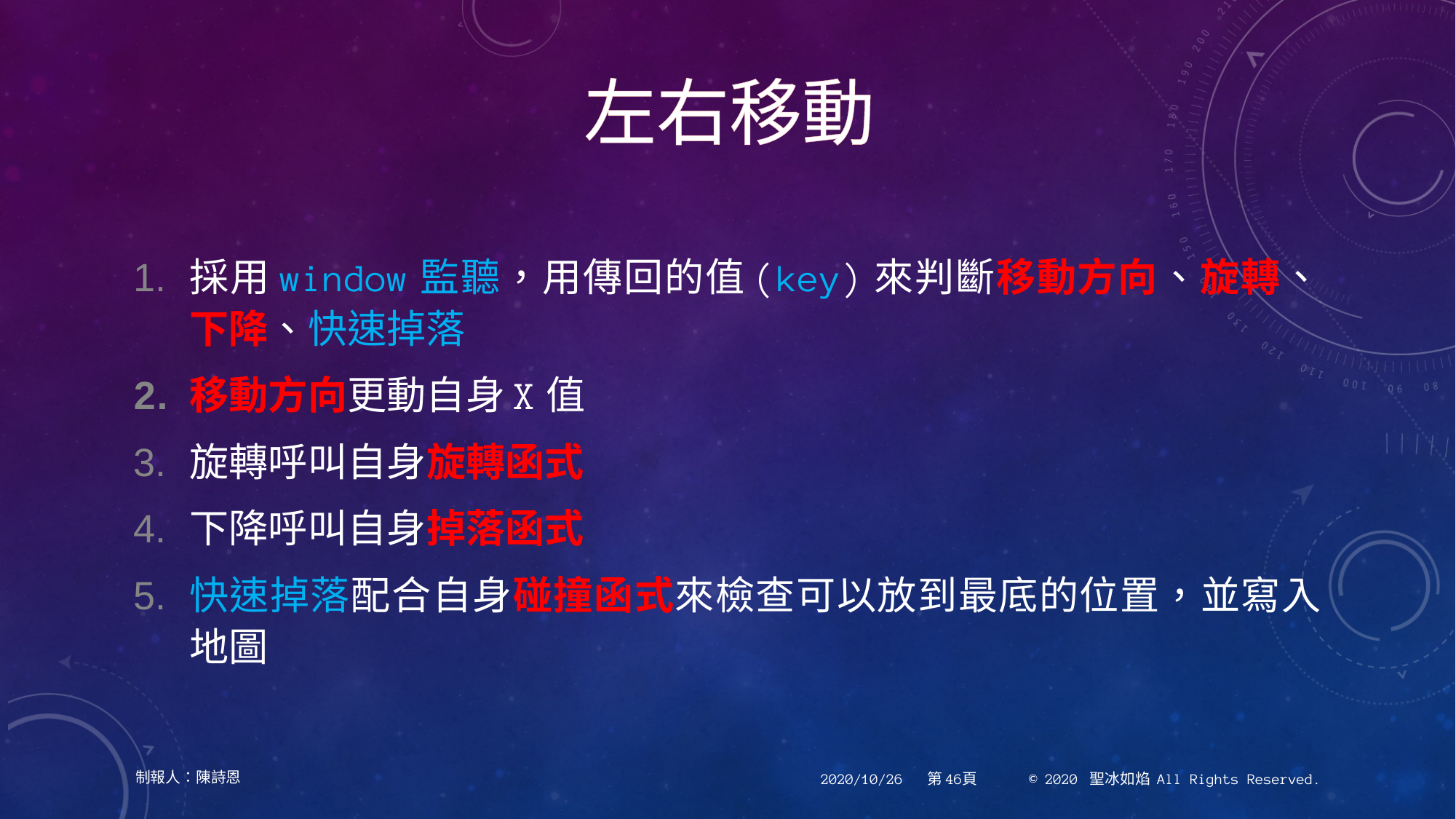

# 左右移動
採用window監聽，用傳回的值(key)來判斷移動方向、旋轉、下降、快速掉落
移動方向更動自身X值
旋轉呼叫自身旋轉函式
下降呼叫自身掉落函式
快速掉落配合自身碰撞函式來檢查可以放到最底的位置，並寫入地圖
第46頁
制報人：陳詩恩
2020/10/26